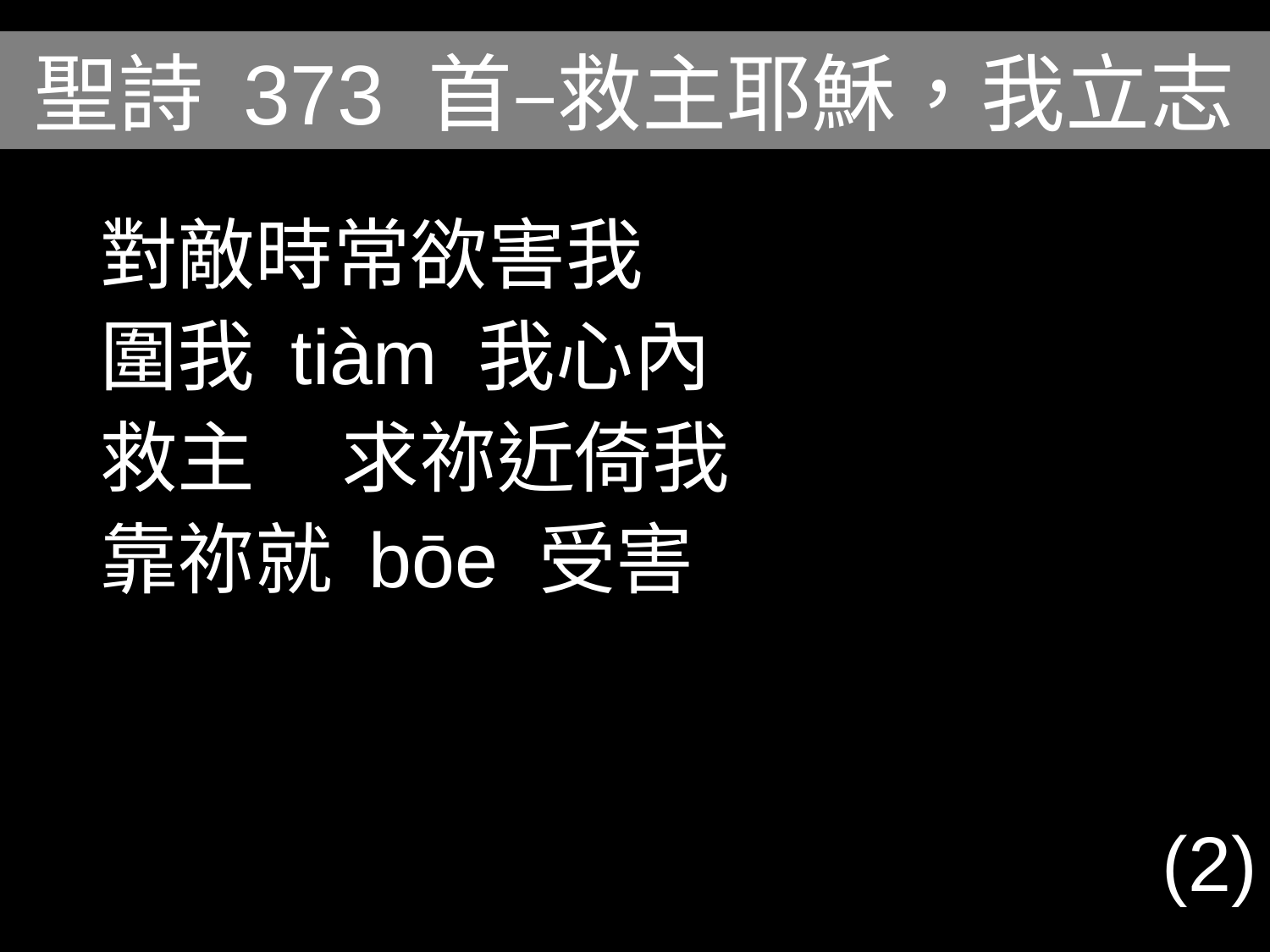

# 聖詩 373 首–救主耶穌，我立志
對敵時常欲害我
圍我 tiàm 我心內
救主     求祢近倚我
靠祢就 bōe 受害

(2)